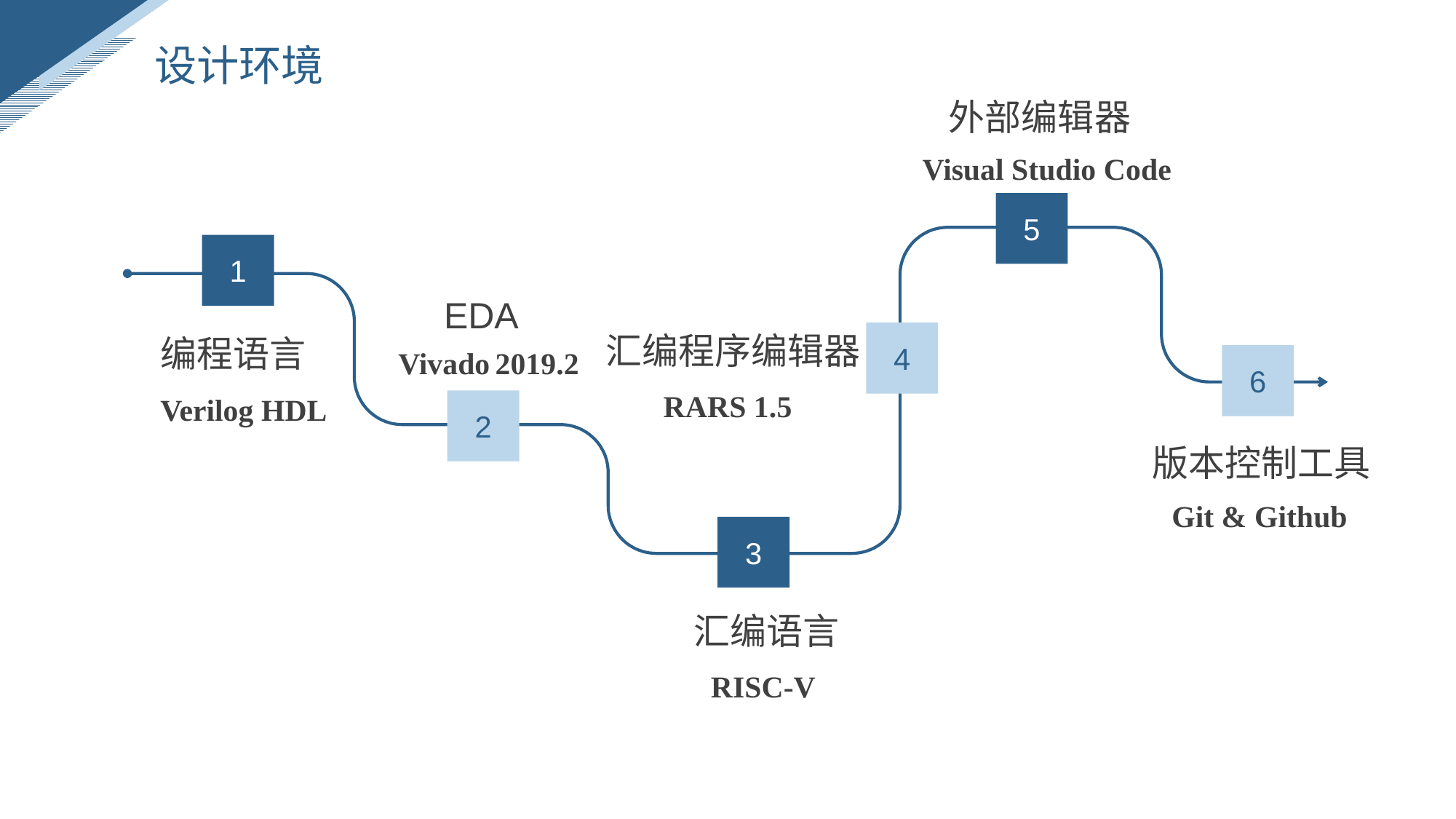

设计环境
外部编辑器
Visual Studio Code
5

1
EDA
Vivado 2019.2
汇编程序编辑器
4
编程语言
6
RARS 1.5
Verilog HDL
2
版本控制工具
Git & Github
3
汇编语言
RISC-V